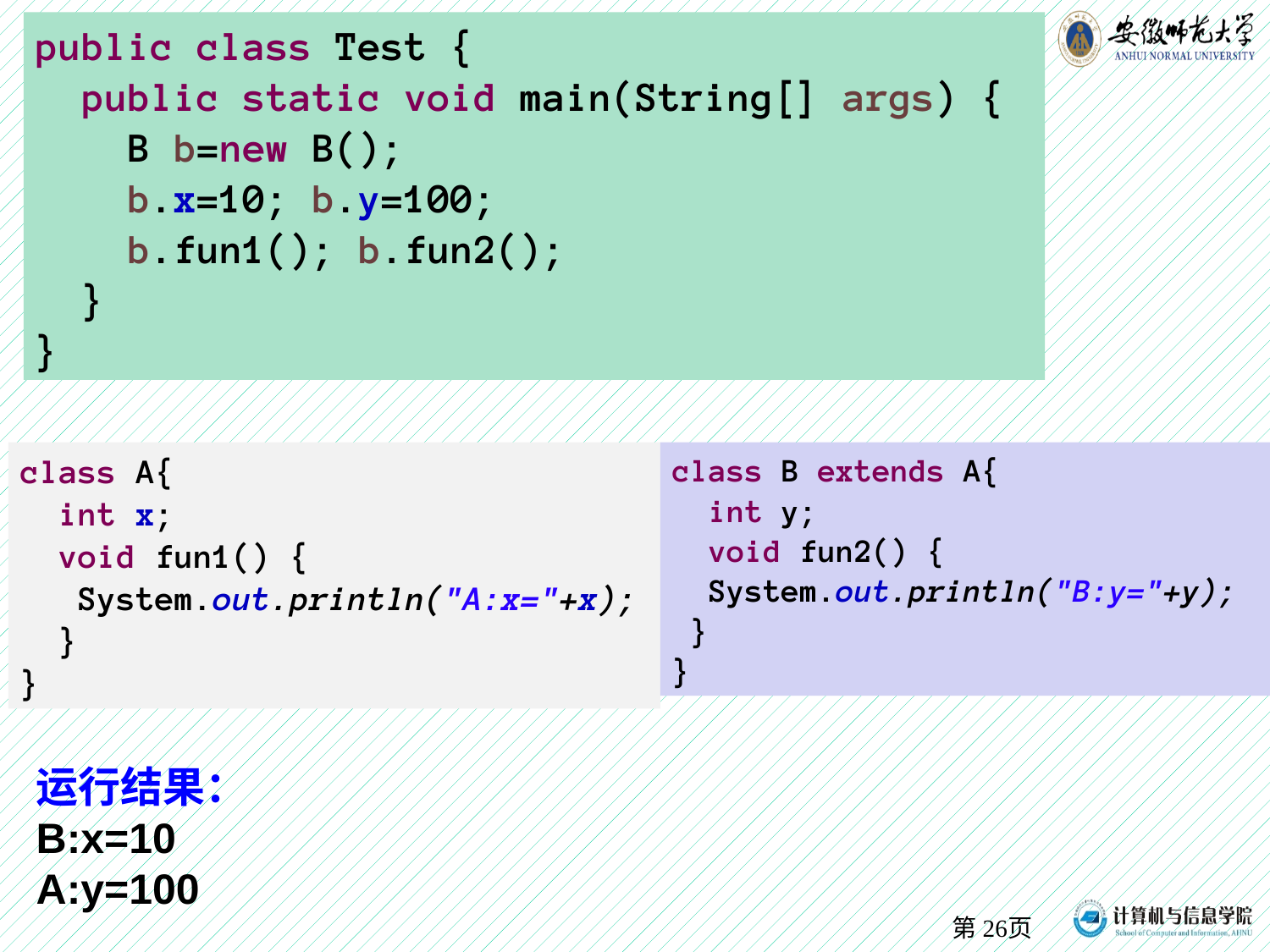

public class Test {
  public static void main(String[] args) {
    B b=new B();
    b.x=10; b.y=100;
    b.fun1(); b.fun2();
  }
}
class A{
  int x;
  void fun1() {
   System.out.println("A:x="+x);
  }
}
class B extends A{
  int y;
  void fun2() {
  System.out.println("B:y="+y);
 }
}
运行结果：
B:x=10
A:y=100
第26页